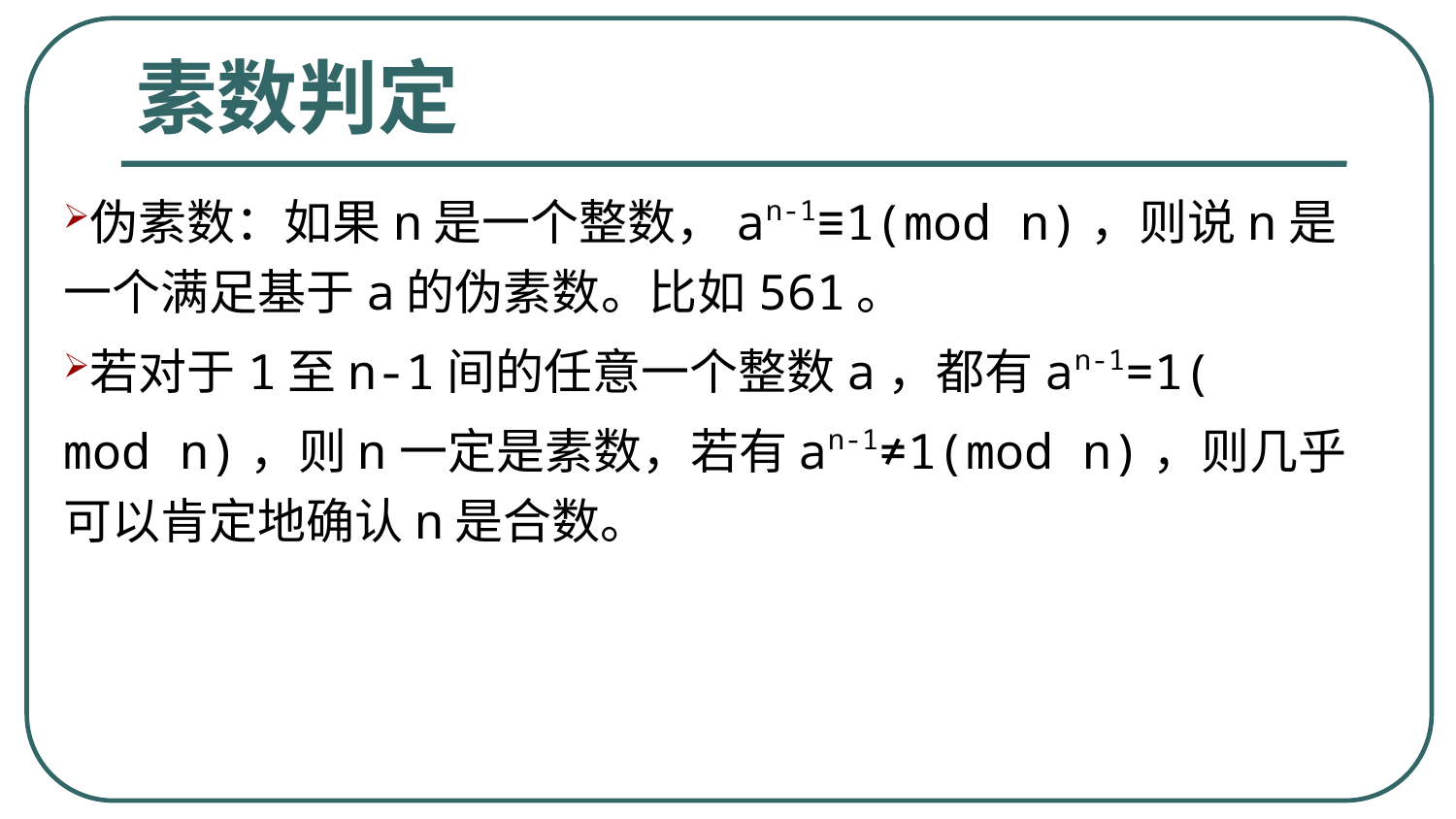

# 素数判定
伪素数：如果n是一个整数，an-1≡1(mod n)，则说n是一个满足基于a的伪素数。比如561。
若对于1至n-1间的任意一个整数a，都有an-1=1(
mod n)，则n一定是素数，若有an-1≠1(mod n)，则几乎可以肯定地确认n是合数。